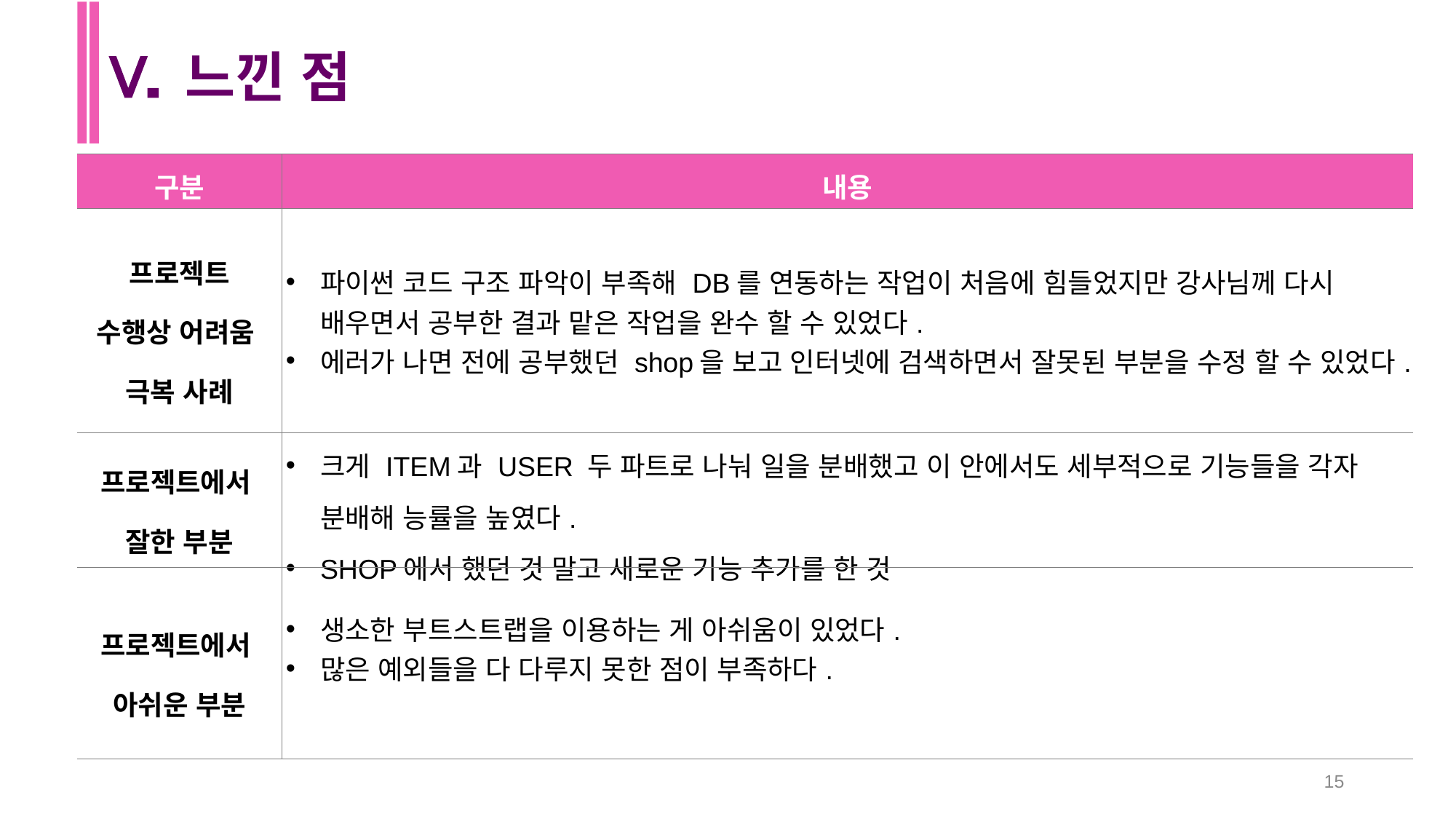

Ⅴ. 느낀 점
| 구분 | 내용 |
| --- | --- |
| 프로젝트 수행상 어려움 극복 사례 | 파이썬 코드 구조 파악이 부족해 DB를 연동하는 작업이 처음에 힘들었지만 강사님께 다시 배우면서 공부한 결과 맡은 작업을 완수 할 수 있었다. 에러가 나면 전에 공부했던 shop을 보고 인터넷에 검색하면서 잘못된 부분을 수정 할 수 있었다. |
| 프로젝트에서 잘한 부분 | 크게 ITEM과 USER 두 파트로 나눠 일을 분배했고 이 안에서도 세부적으로 기능들을 각자 분배해 능률을 높였다. SHOP에서 했던 것 말고 새로운 기능 추가를 한 것 |
| 프로젝트에서 아쉬운 부분 | 생소한 부트스트랩을 이용하는 게 아쉬움이 있었다. 많은 예외들을 다 다루지 못한 점이 부족하다. |
15